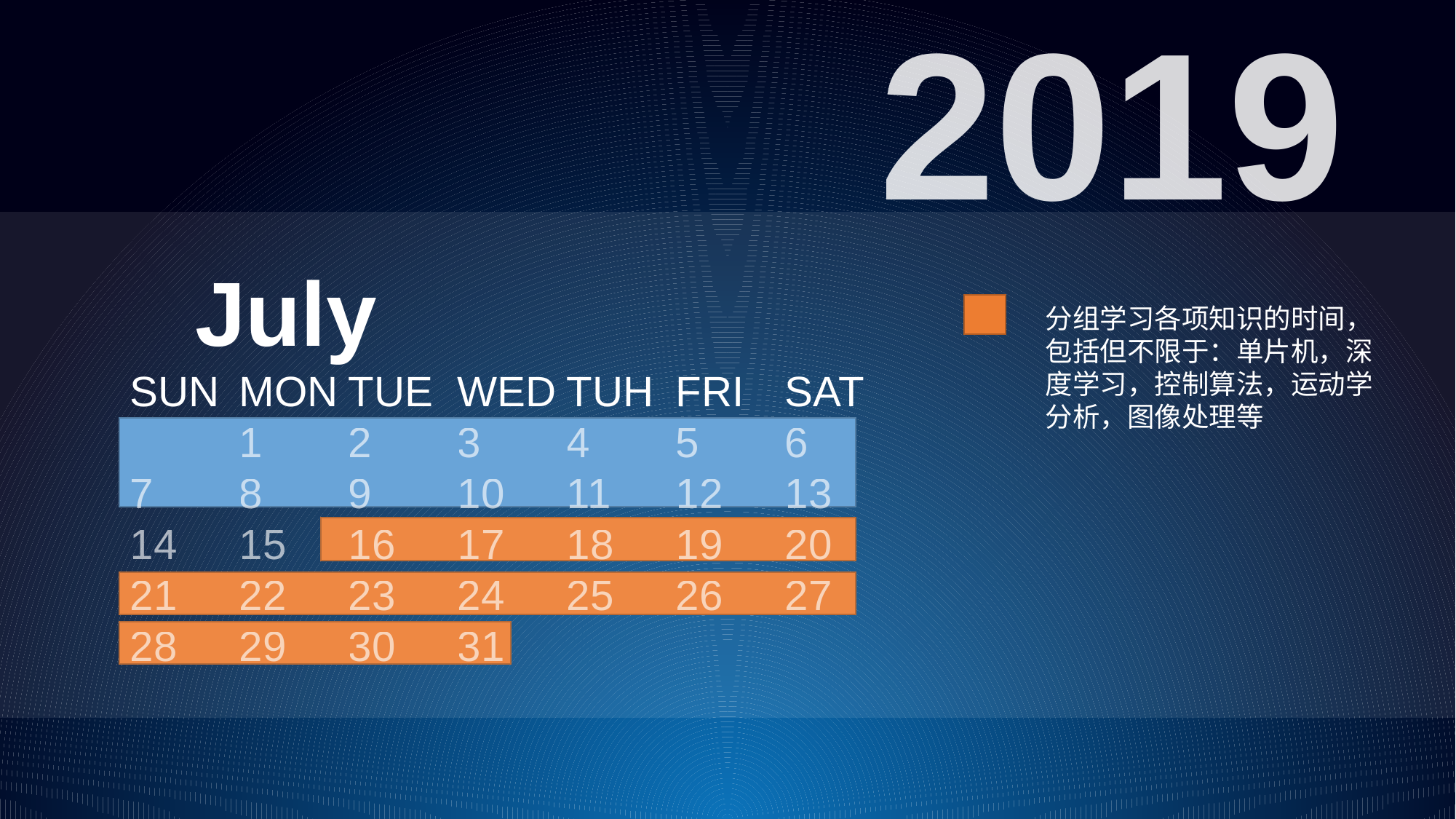

2019

July
SUN	MON	TUE	WED	TUH	FRI	SAT
	1	2	3	4	5	6
7	8	9	10	11	12	13
14	15	16	17	18	19	20
21	22	23	24	25	26	27
28	29	30	31

分组学习各项知识的时间，包括但不限于：单片机，深度学习，控制算法，运动学分析，图像处理等